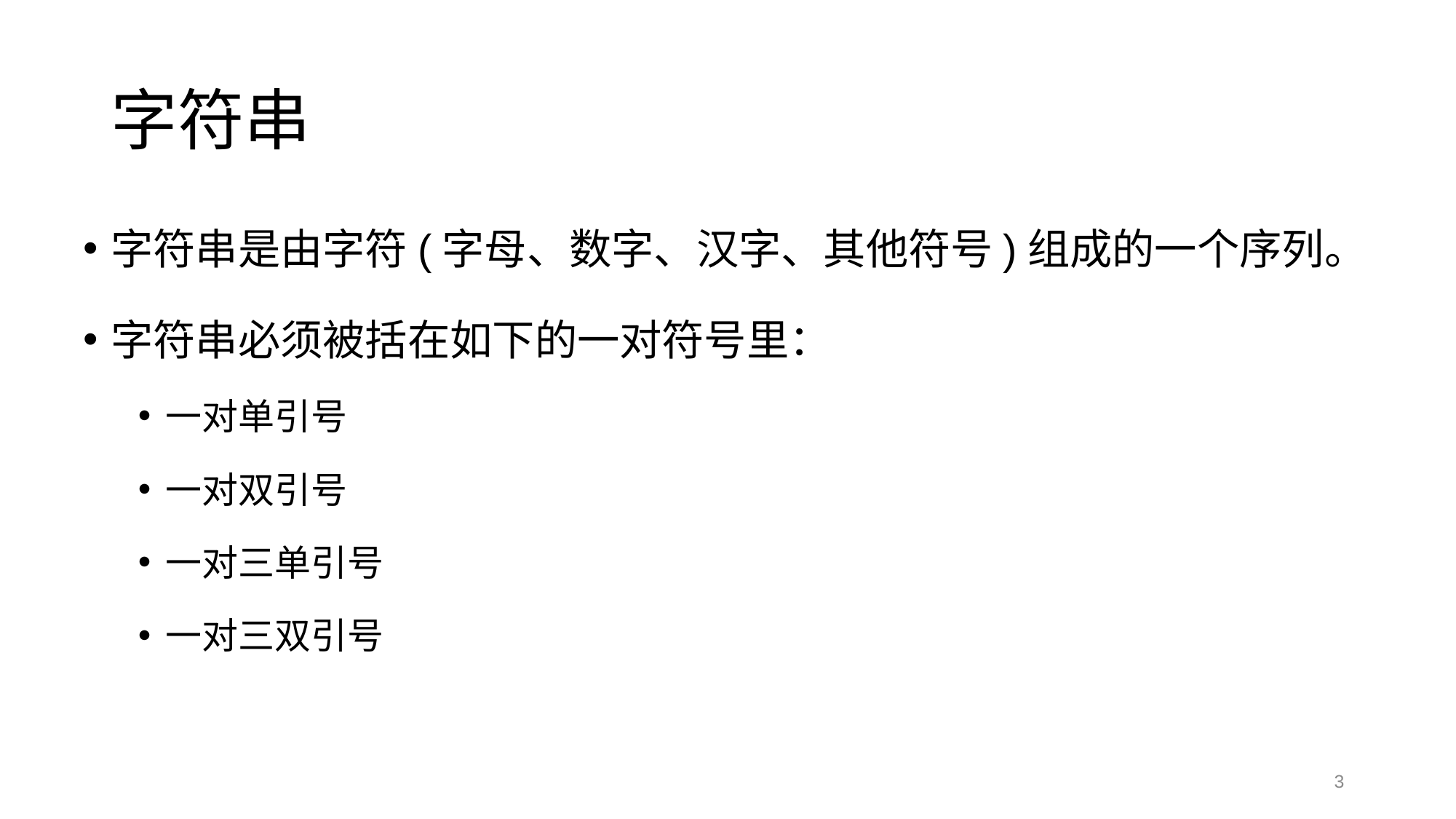

# 字符串
字符串是由字符(字母、数字、汉字、其他符号)组成的一个序列。
字符串必须被括在如下的一对符号里：
一对单引号
一对双引号
一对三单引号
一对三双引号
3